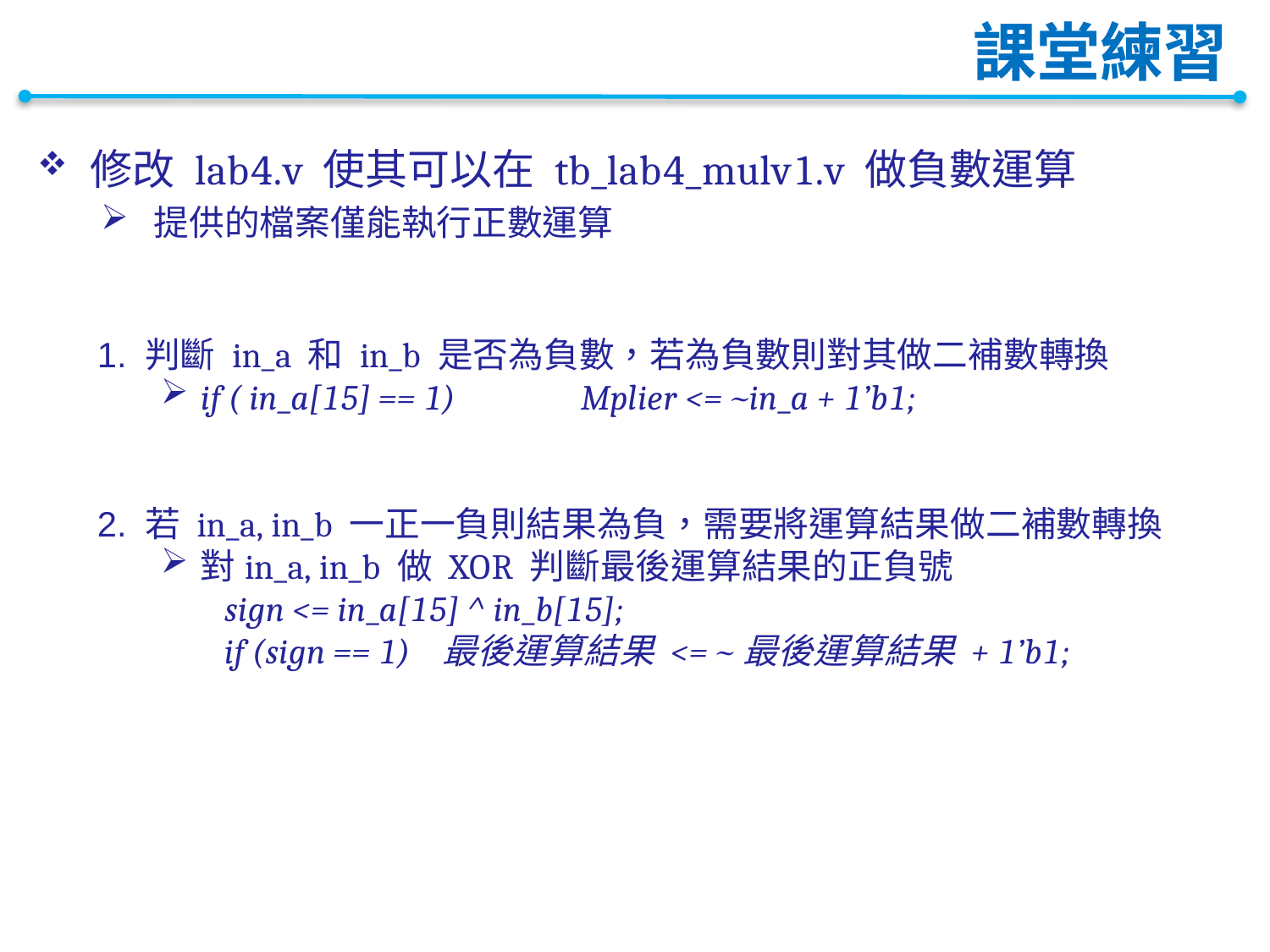

# 課堂練習
修改 lab4.v 使其可以在 tb_lab4_mulv1.v 做負數運算
提供的檔案僅能執行正數運算
判斷 in_a 和 in_b 是否為負數，若為負數則對其做二補數轉換
if ( in_a[15] == 1)	Mplier <= ~in_a + 1’b1;

若 in_a, in_b 一正一負則結果為負，需要將運算結果做二補數轉換
對in_a, in_b 做 XOR 判斷最後運算結果的正負號
sign <= in_a[15] ^ in_b[15];
if (sign == 1)   最後運算結果 <= ~最後運算結果 + 1’b1;